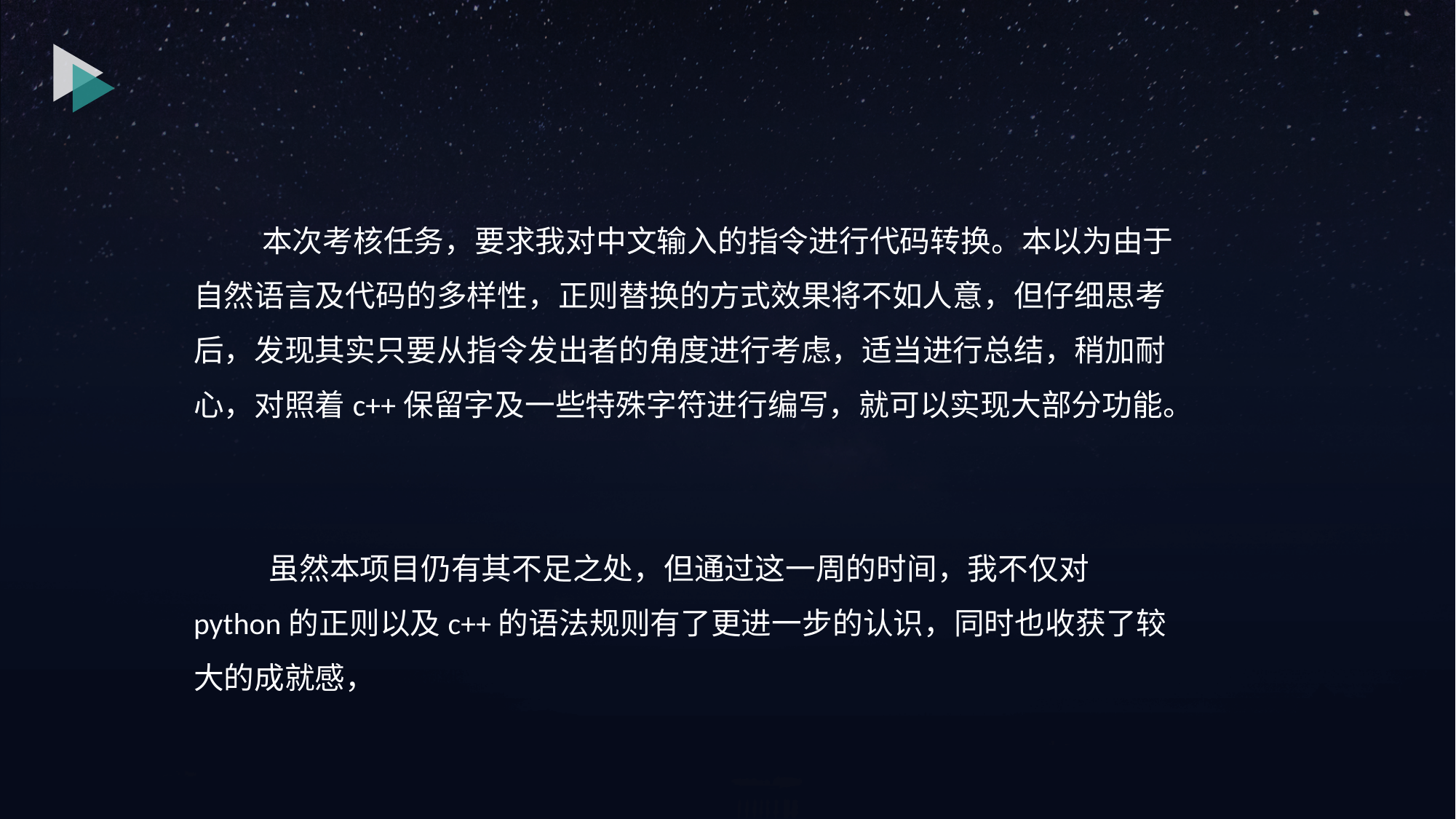

本次考核任务，要求我对中文输入的指令进行代码转换。本以为由于自然语言及代码的多样性，正则替换的方式效果将不如人意，但仔细思考后，发现其实只要从指令发出者的角度进行考虑，适当进行总结，稍加耐心，对照着c++保留字及一些特殊字符进行编写，就可以实现大部分功能。

  虽然本项目仍有其不足之处，但通过这一周的时间，我不仅对python的正则以及c++的语法规则有了更进一步的认识，同时也收获了较大的成就感，